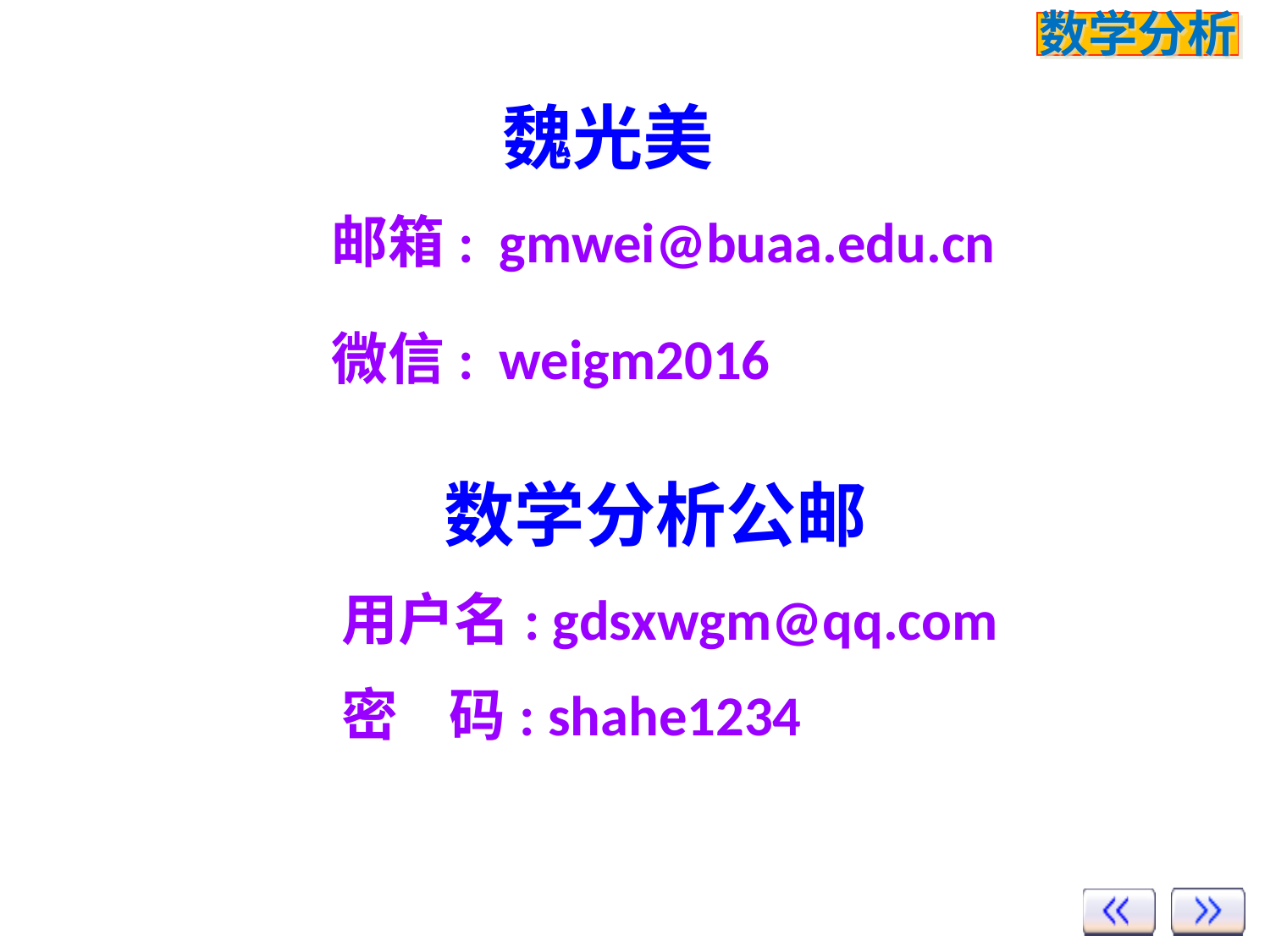

魏光美
  邮箱:  gmwei@buaa.edu.cn
  微信:  weigm2016
           数学分析公邮
      用户名: gdsxwgm@qq.com
      密    码: shahe1234